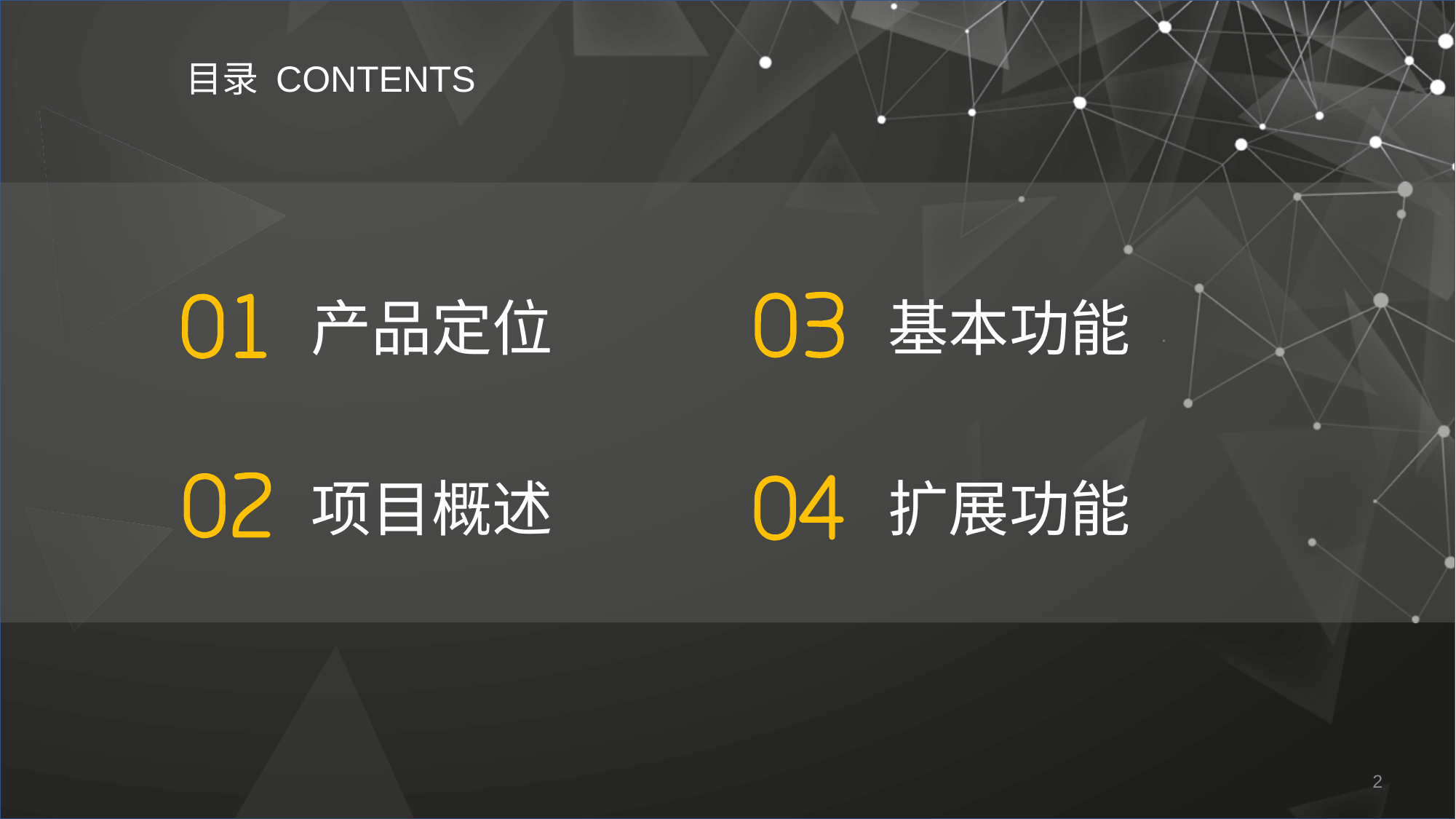

# 目录 CONTENTS

产品定位
基本功能

项目概述
扩展功能

2